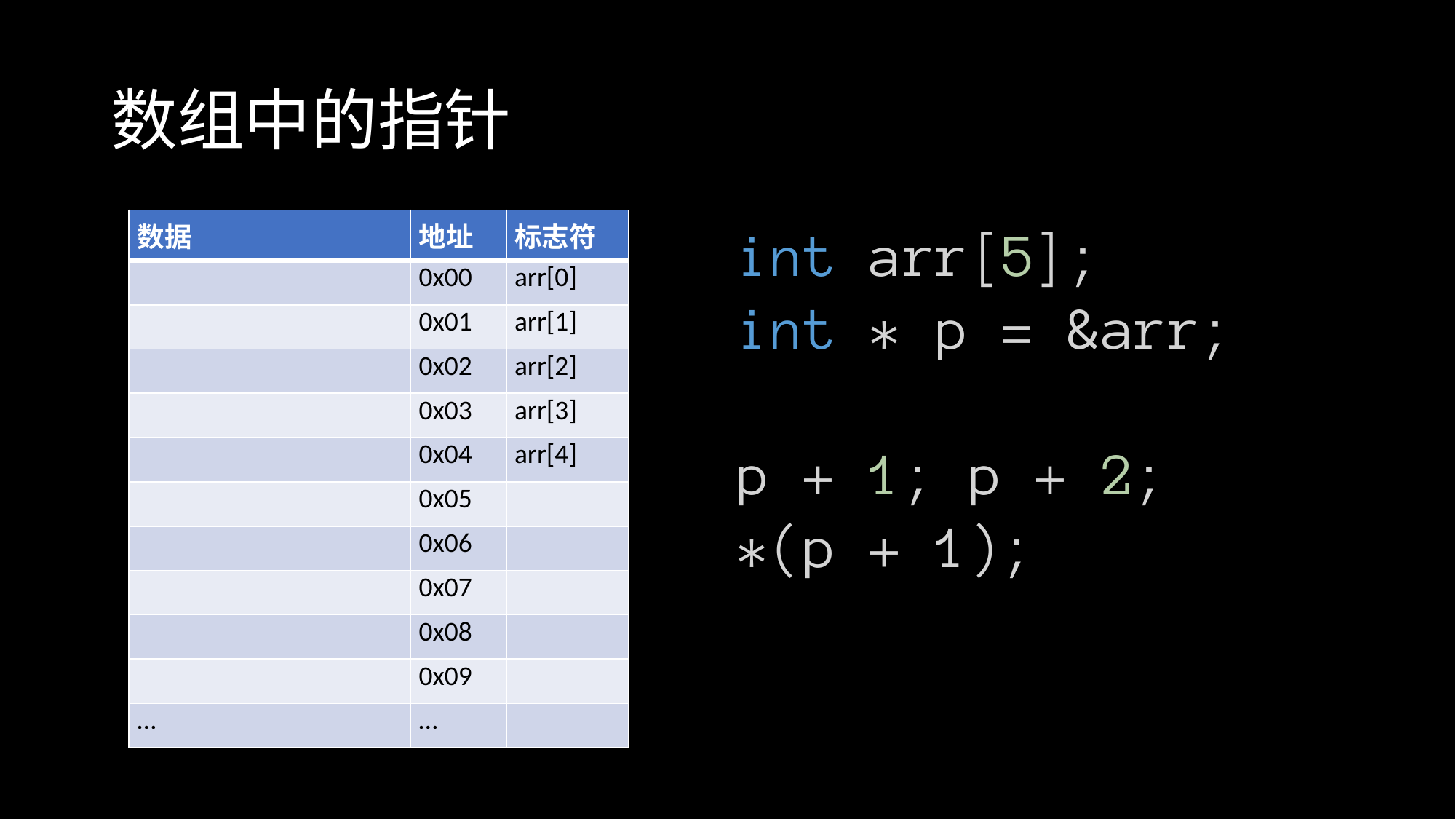

# 数组中的指针
| 数据 | 地址 | 标志符 |
| --- | --- | --- |
|  | 0x00 | arr[0] |
|  | 0x01 | arr[1] |
|  | 0x02 | arr[2] |
|  | 0x03 | arr[3] |
|  | 0x04 | arr[4] |
|  | 0x05 |  |
|  | 0x06 |  |
|  | 0x07 |  |
|  | 0x08 |  |
|  | 0x09 |  |
| … | … |  |
int arr[5];
int * p = &arr;
p + 1; p + 2;
*(p + 1);